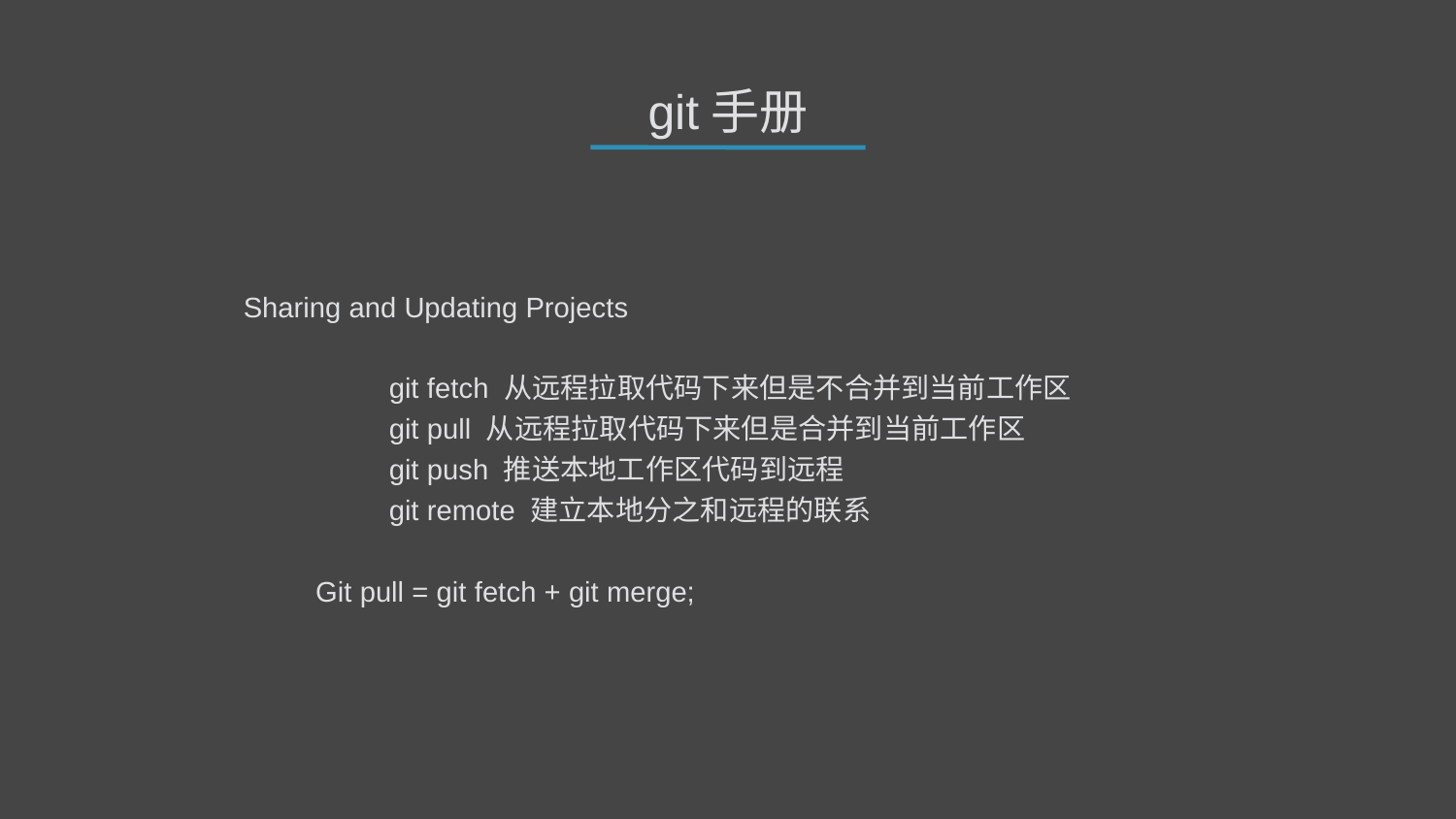

git手册

Sharing and Updating Projects

	git fetch 从远程拉取代码下来但是不合并到当前工作区
	git pull 从远程拉取代码下来但是合并到当前工作区
	git push 推送本地工作区代码到远程
	git remote 建立本地分之和远程的联系

         Git pull = git fetch + git merge;